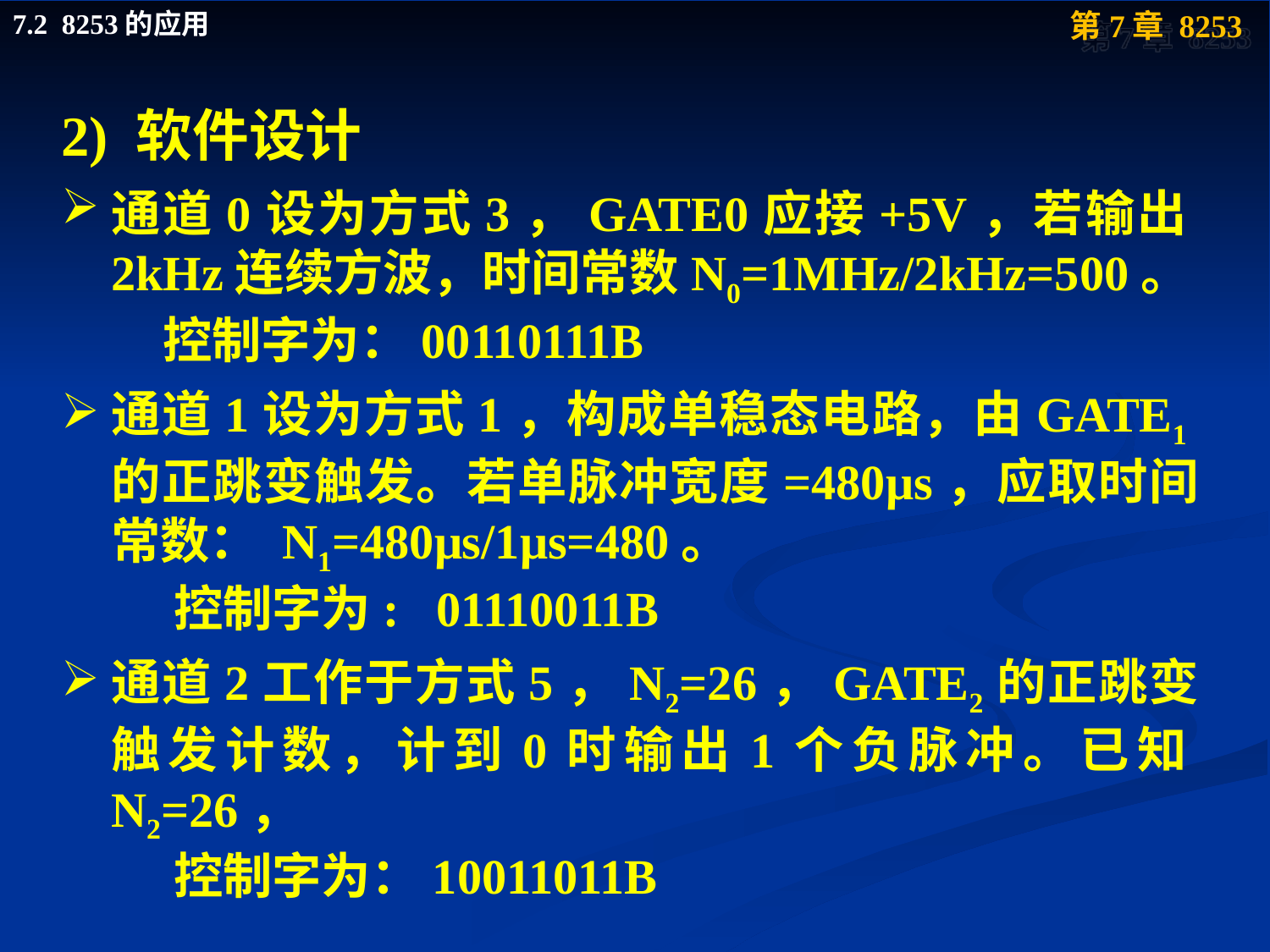

2) 软件设计
通道0设为方式3，GATE0应接+5V，若输出2kHz连续方波，时间常数N0=1MHz/2kHz=500。
        控制字为：00110111B
通道1设为方式1，构成单稳态电路，由GATE1的正跳变触发。若单脉冲宽度=480μs，应取时间常数： N1=480μs/1μs=480。
         控制字为:   01110011B
通道2工作于方式5，N2=26，GATE2的正跳变触发计数，计到0时输出1个负脉冲。已知N2=26，
         控制字为：10011011B